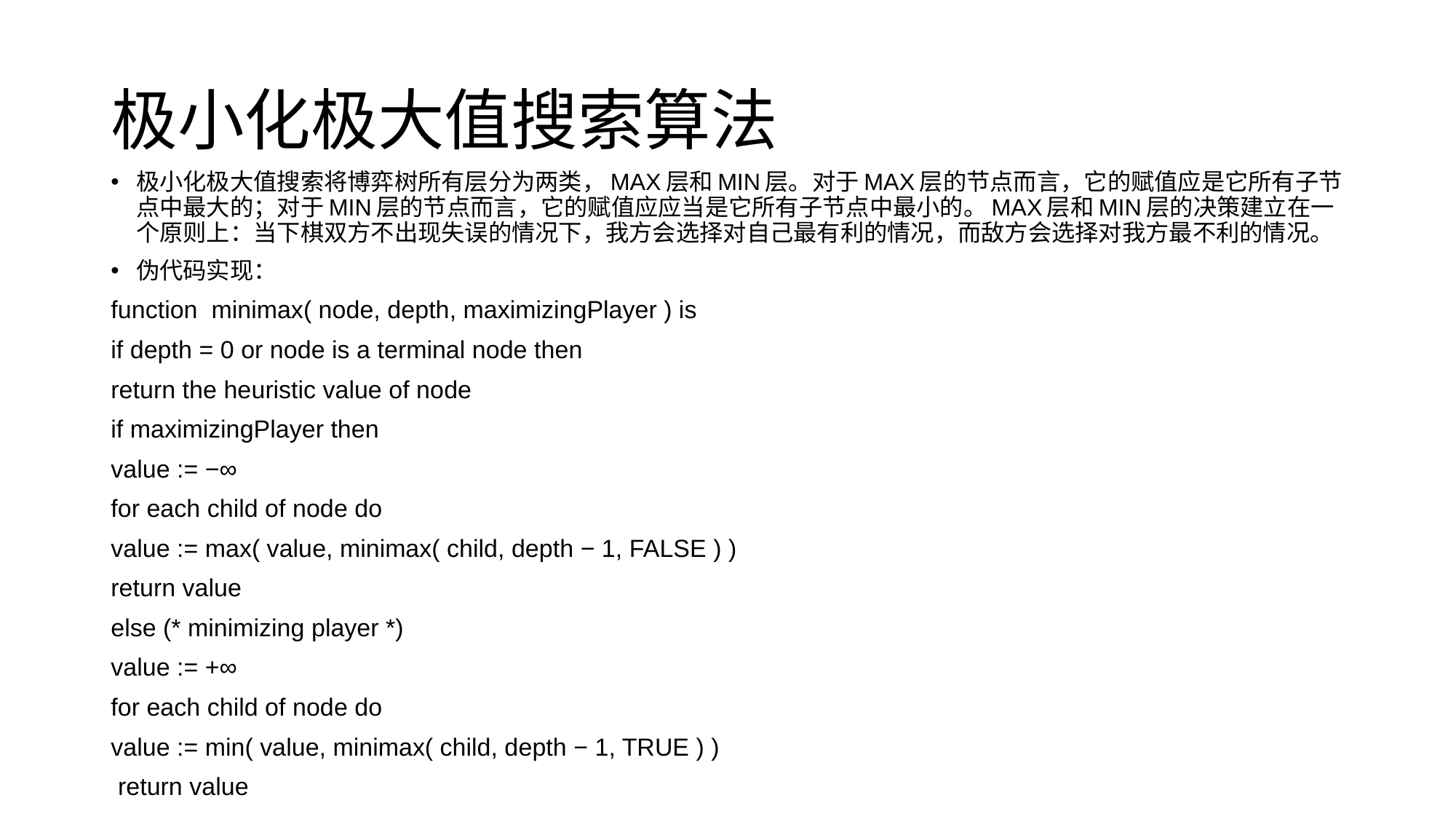

# 极小化极大值搜索算法
极小化极大值搜索将博弈树所有层分为两类，MAX层和MIN层。对于MAX层的节点而言，它的赋值应是它所有子节点中最大的；对于MIN层的节点而言，它的赋值应应当是它所有子节点中最小的。MAX层和MIN层的决策建立在一个原则上：当下棋双方不出现失误的情况下，我方会选择对自己最有利的情况，而敌方会选择对我方最不利的情况。
伪代码实现：
function  minimax( node, depth, maximizingPlayer ) is
if depth = 0 or node is a terminal node then
return the heuristic value of node
if maximizingPlayer then
value := −∞
for each child of node do
value := max( value, minimax( child, depth − 1, FALSE ) )
return value
else (* minimizing player *)
value := +∞
for each child of node do
value := min( value, minimax( child, depth − 1, TRUE ) )
 return value